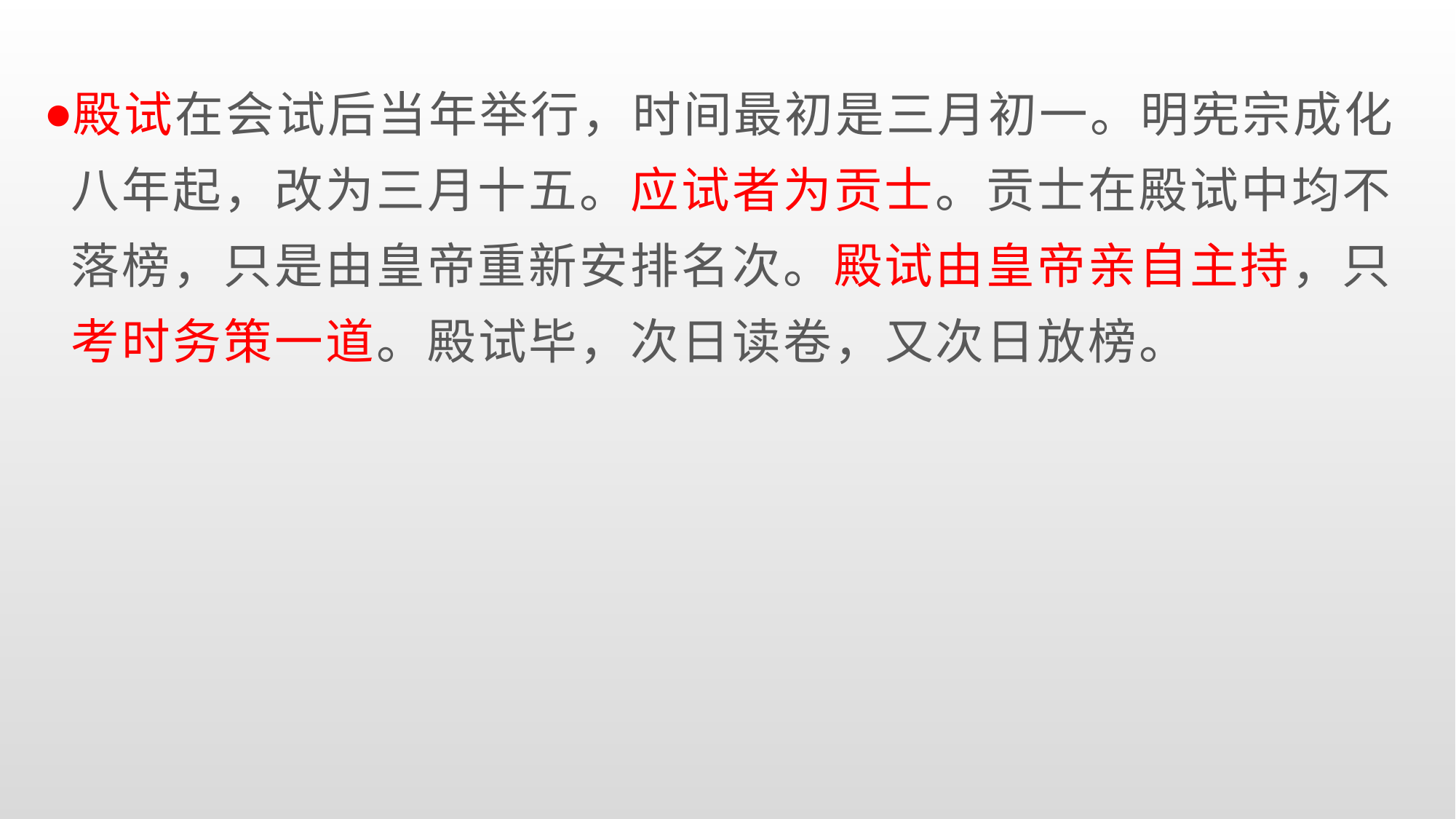

殿试在会试后当年举行，时间最初是三月初一。明宪宗成化八年起，改为三月十五。应试者为贡士。贡士在殿试中均不落榜，只是由皇帝重新安排名次。殿试由皇帝亲自主持，只考时务策一道。殿试毕，次日读卷，又次日放榜。